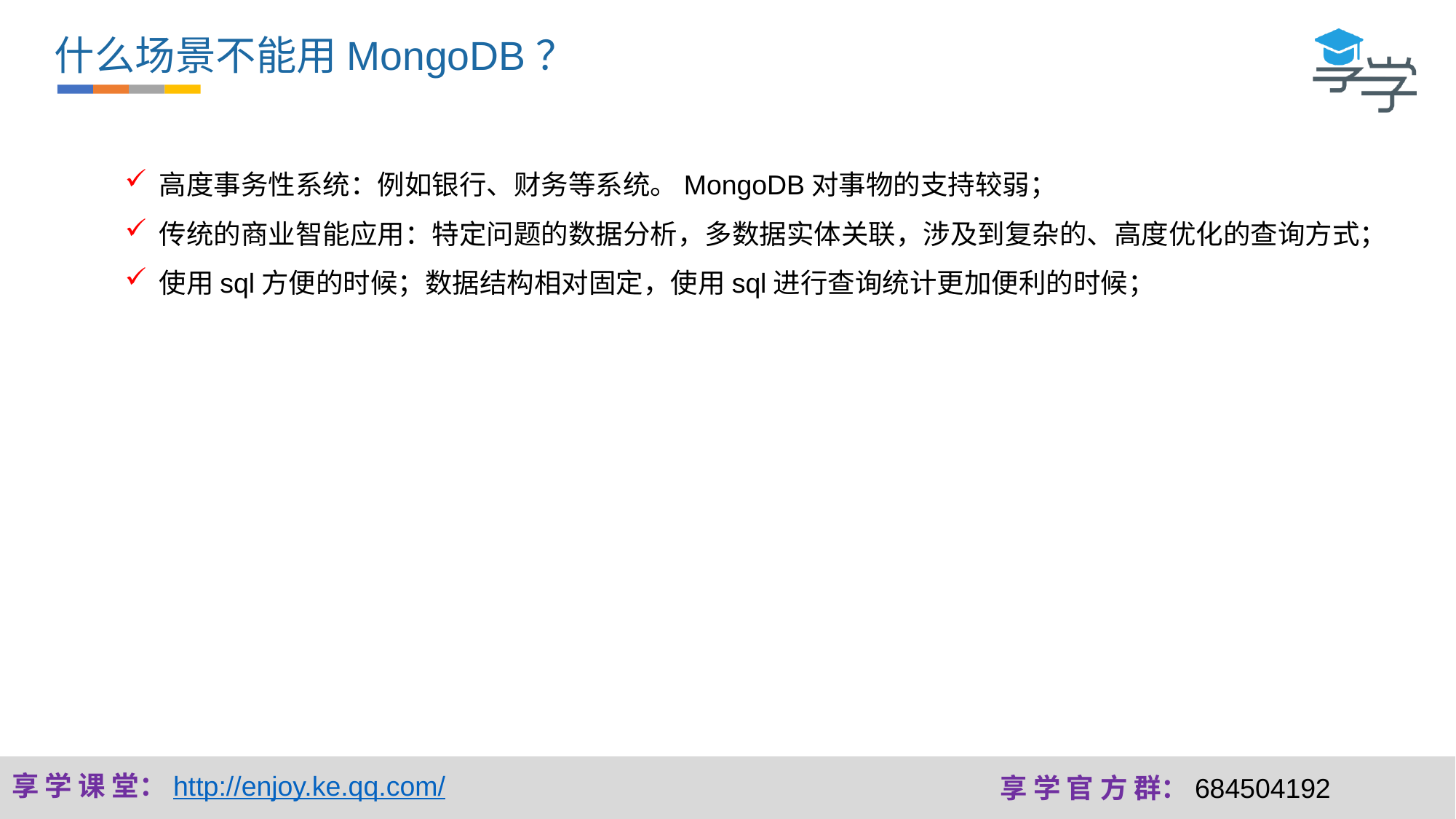

什么场景不能用MongoDB？

高度事务性系统：例如银行、财务等系统。MongoDB对事物的支持较弱；
传统的商业智能应用：特定问题的数据分析，多数据实体关联，涉及到复杂的、高度优化的查询方式；
使用sql方便的时候；数据结构相对固定，使用sql进行查询统计更加便利的时候；